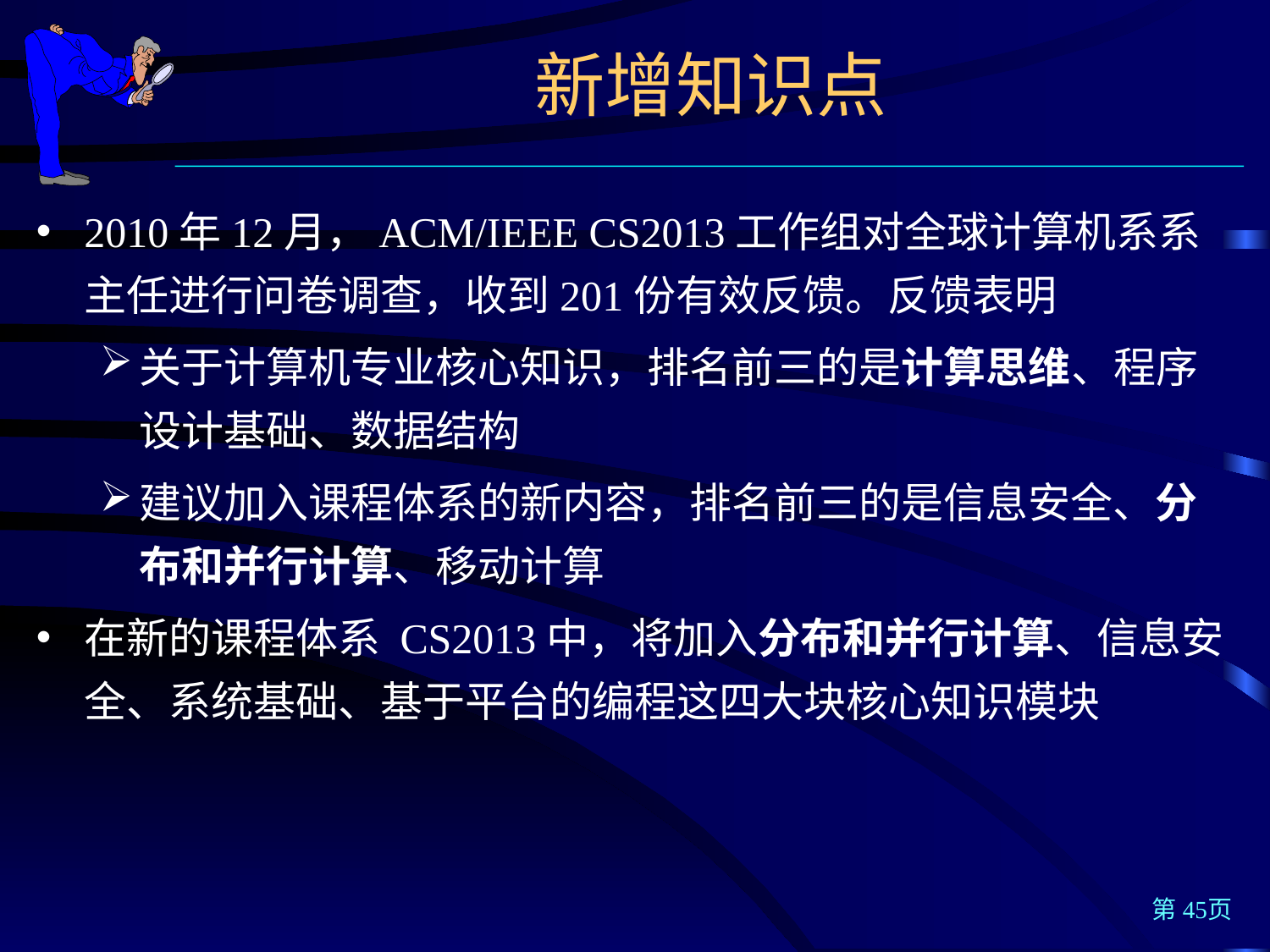

新增知识点
2010年12月，ACM/IEEE CS2013工作组对全球计算机系系主任进行问卷调查，收到201份有效反馈。反馈表明
关于计算机专业核心知识，排名前三的是计算思维、程序设计基础、数据结构
建议加入课程体系的新内容，排名前三的是信息安全、分布和并行计算、移动计算
在新的课程体系 CS2013中，将加入分布和并行计算、信息安全、系统基础、基于平台的编程这四大块核心知识模块
第45页